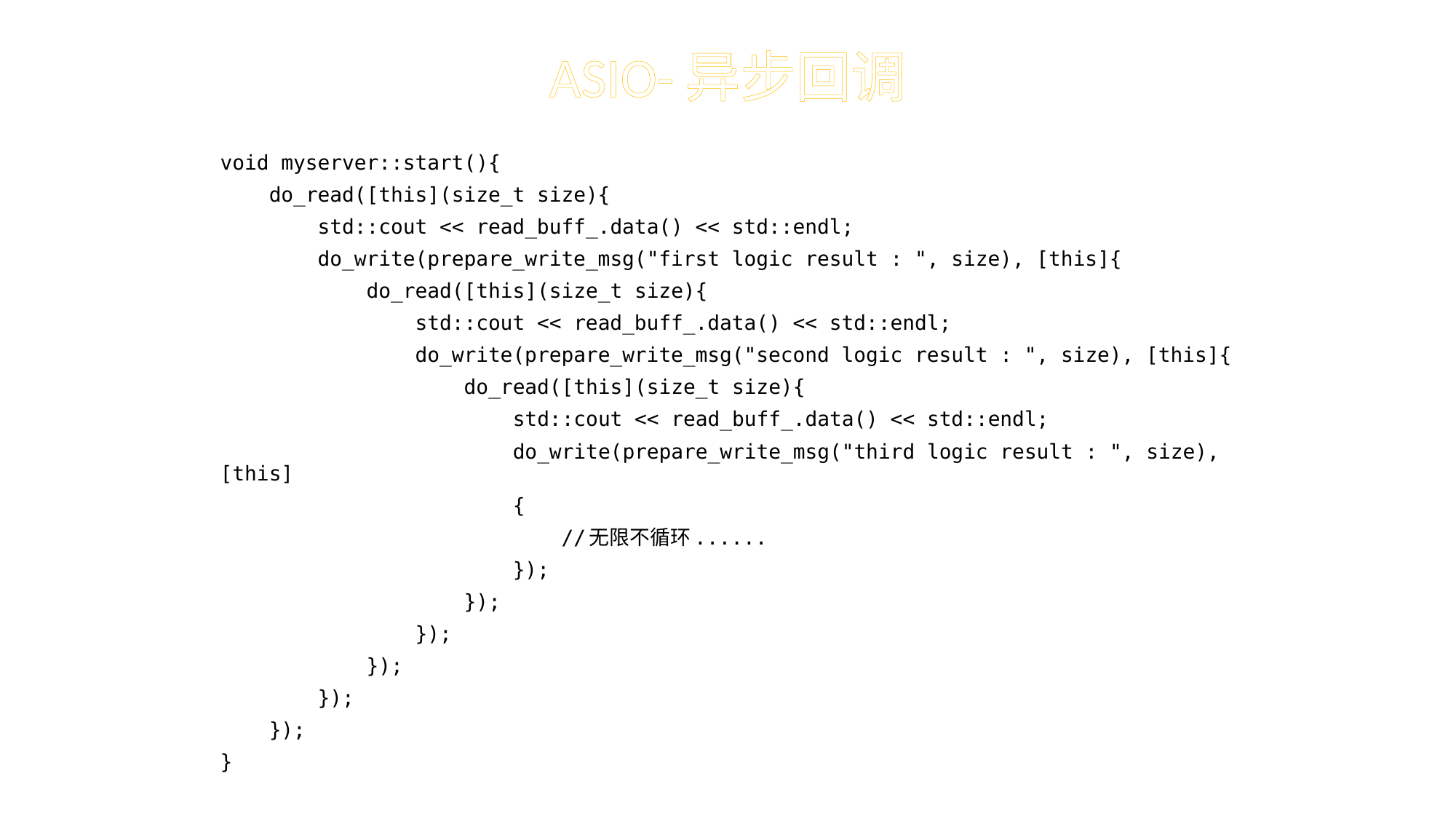

# ASIO-异步回调
void myserver::start(){
    do_read([this](size_t size){
        std::cout << read_buff_.data() << std::endl;
        do_write(prepare_write_msg("first logic result : ", size), [this]{
            do_read([this](size_t size){
                std::cout << read_buff_.data() << std::endl;
                do_write(prepare_write_msg("second logic result : ", size), [this]{
                    do_read([this](size_t size){
                        std::cout << read_buff_.data() << std::endl;
                        do_write(prepare_write_msg("third logic result : ", size), [this]
                        {
                            //无限不循环......
                        });
                    });
                });
            });
        });
    });
}